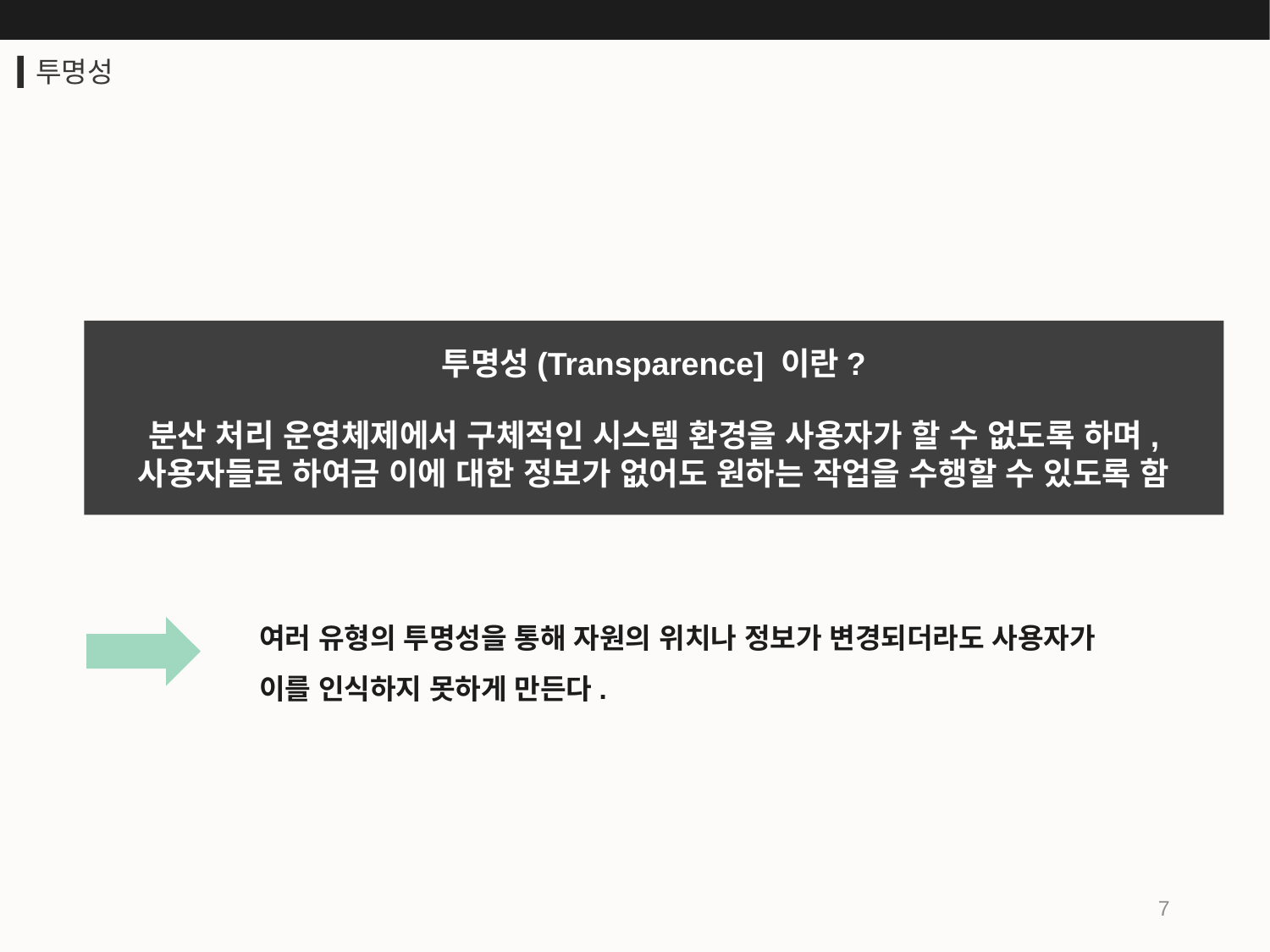

투명성

투명성(Transparence] 이란?

분산 처리 운영체제에서 구체적인 시스템 환경을 사용자가 할 수 없도록 하며, 사용자들로 하여금 이에 대한 정보가 없어도 원하는 작업을 수행할 수 있도록 함

여러 유형의 투명성을 통해 자원의 위치나 정보가 변경되더라도 사용자가
이를 인식하지 못하게 만든다.

7